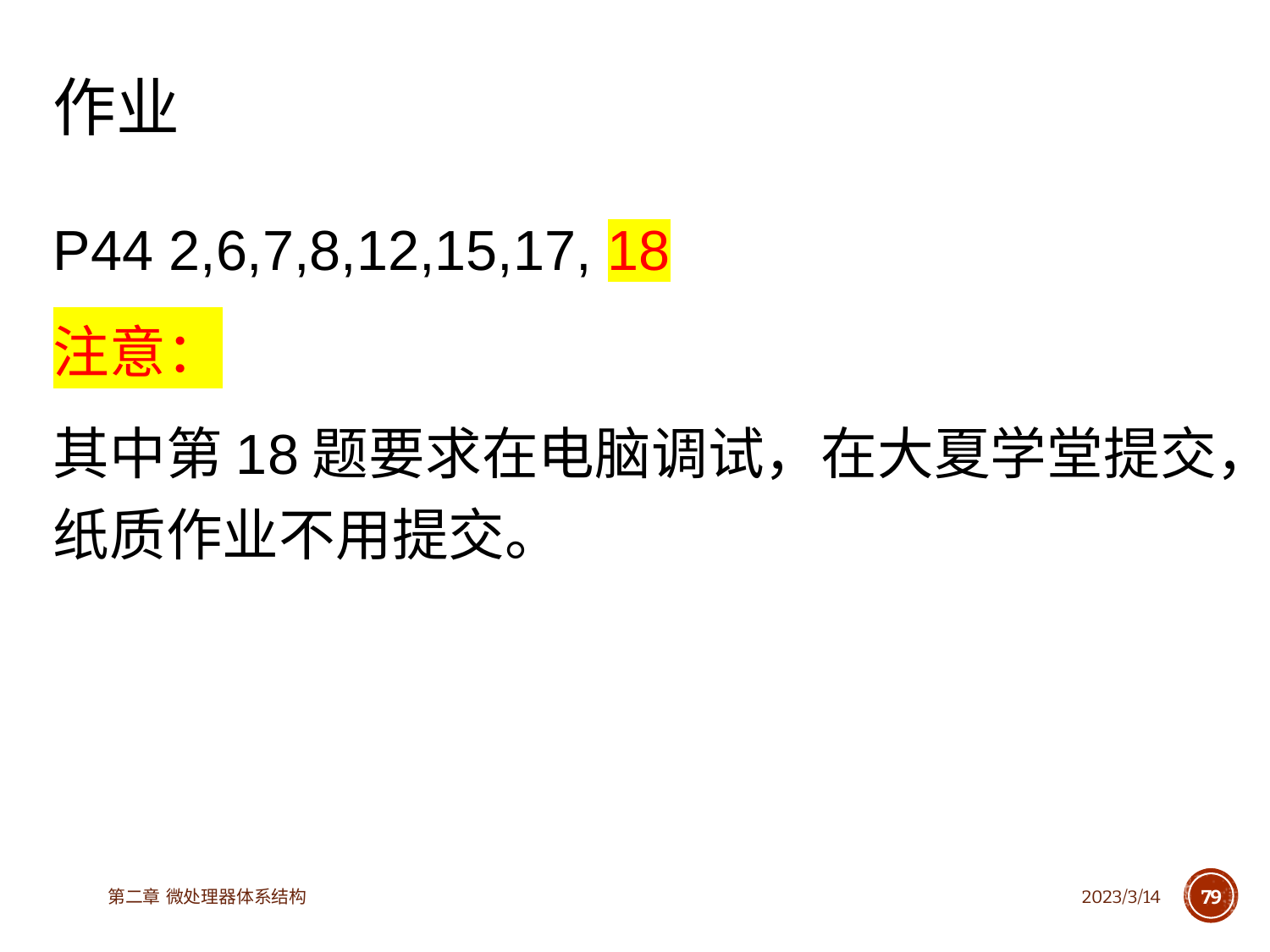

# 作业
P44 2,6,7,8,12,15,17, 18
注意：
其中第18题要求在电脑调试，在大夏学堂提交，纸质作业不用提交。
第二章 微处理器体系结构
2023/3/14
79